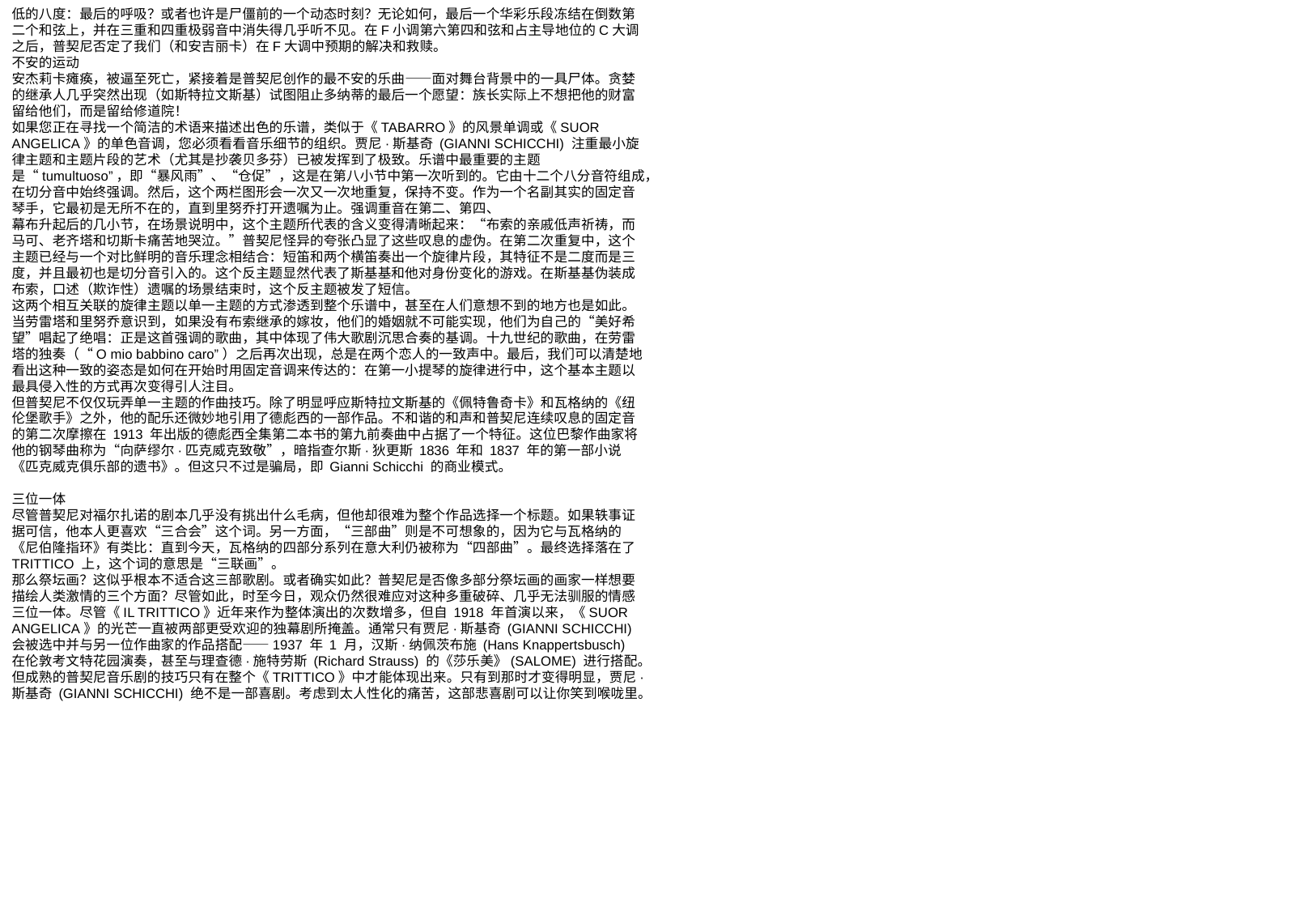

低的八度：最后的呼吸？或者也许是尸僵前的一个动态时刻？无论如何，最后一个华彩乐段冻结在倒数第二个和弦上，并在三重和四重极弱音中消失得几乎听不见。在F小调第六第四和弦和占主导地位的C大调之后，普契尼否定了我们（和安吉丽卡）在F大调中预期的解决和救赎。
不安的运动
安杰莉卡瘫痪，被逼至死亡，紧接着是普契尼创作的最不安的乐曲——面对舞台背景中的一具尸体。贪婪的继承人几乎突然出现（如斯特拉文斯基）试图阻止多纳蒂的最后一个愿望：族长实际上不想把他的财富留给他们，而是留给修道院！
如果您正在寻找一个简洁的术语来描述出色的乐谱，类似于《TABARRO》的风景单调或《SUOR ANGELICA》的单色音调，您必须看看音乐细节的组织。贾尼·斯基奇 (GIANNI SCHICCHI) 注重最小旋律主题和主题片段的艺术（尤其是抄袭贝多芬）已被发挥到了极致。乐谱中最重要的主题是“tumultuoso”，即“暴风雨”、“仓促”，这是在第八小节中第一次听到的。它由十二个八分音符组成，在切分音中始终强调。然后，这个两栏图形会一次又一次地重复，保持不变。作为一个名副其实的固定音琴手，它最初是无所不在的，直到里努乔打开遗嘱为止。强调重音在第二、第四、
幕布升起后的几小节，在场景说明中，这个主题所代表的含义变得清晰起来：“布索的亲戚低声祈祷，而马可、老齐塔和切斯卡痛苦地哭泣。”普契尼怪异的夸张凸显了这些叹息的虚伪。在第二次重复中，这个主题已经与一个对比鲜明的音乐理念相结合：短笛和两个横笛奏出一个旋律片段，其特征不是二度而是三度，并且最初也是切分音引入的。这个反主题显然代表了斯基基和他对身份变化的游戏。在斯基基伪装成布索，口述（欺诈性）遗嘱的场景结束时，这个反主题被发了短信。
这两个相互关联的旋律主题以单一主题的方式渗透到整个乐谱中，甚至在人们意想不到的地方也是如此。当劳雷塔和里努乔意识到，如果没有布索继承的嫁妆，他们的婚姻就不可能实现，他们为自己的“美好希望”唱起了绝唱：正是这首强调的歌曲，其中体现了伟大歌剧沉思合奏的基调。十九世纪的歌曲，在劳雷塔的独奏（“O mio babbino caro”）之后再次出现，总是在两个恋人的一致声中。最后，我们可以清楚地看出这种一致的姿态是如何在开始时用固定音调来传达的：在第一小提琴的旋律进行中，这个基本主题以最具侵入性的方式再次变得引人注目。
但普契尼不仅仅玩弄单一主题的作曲技巧。除了明显呼应斯特拉文斯基的《佩特鲁奇卡》和瓦格纳的《纽伦堡歌手》之外，他的配乐还微妙地引用了德彪西的一部作品。不和谐的和声和普契尼连续叹息的固定音的第二次摩擦在 1913 年出版的德彪西全集第二本书的第九前奏曲中占据了一个特征。这位巴黎作曲家将他的钢琴曲称为“向萨缪尔·匹克威克致敬”，暗指查尔斯·狄更斯 1836 年和 1837 年的第一部小说《匹克威克俱乐部的遗书》。但这只不过是骗局，即 Gianni Schicchi 的商业模式。

三位一体
尽管普契尼对福尔扎诺的剧本几乎没有挑出什么毛病，但他却很难为整个作品选择一个标题。如果轶事证据可信，他本人更喜欢“三合会”这个词。另一方面，“三部曲”则是不可想象的，因为它与瓦格纳的《尼伯隆指环》有类比：直到今天，瓦格纳的四部分系列在意大利仍被称为“四部曲”。最终选择落在了 TRITTICO 上，这个词的意思是“三联画”。
那么祭坛画？这似乎根本不适合这三部歌剧。或者确实如此？普契尼是否像多部分祭坛画的画家一样想要描绘人类激情的三个方面？尽管如此，时至今日，观众仍然很难应对这种多重破碎、几乎无法驯服的情感三位一体。尽管《IL TRITTICO》近年来作为整体演出的次数增多，但自 1918 年首演以来，《SUOR ANGELICA》的光芒一直被两部更受欢迎的独幕剧所掩盖。通常只有贾尼·斯基奇 (GIANNI SCHICCHI) 会被选中并与另一位作曲家的作品搭配——1937 年 1 月，汉斯·纳佩茨布施 (Hans Knappertsbusch) 在伦敦考文特花园演奏，甚至与理查德·施特劳斯 (Richard Strauss) 的《莎乐美》(SALOME) 进行搭配。但成熟的普契尼音乐剧的技巧只有在整个《TRITTICO》中才能体现出来。只有到那时才变得明显，贾尼·斯基奇 (GIANNI SCHICCHI) 绝不是一部喜剧。考虑到太人性化的痛苦，这部悲喜剧可以让你笑到喉咙里。